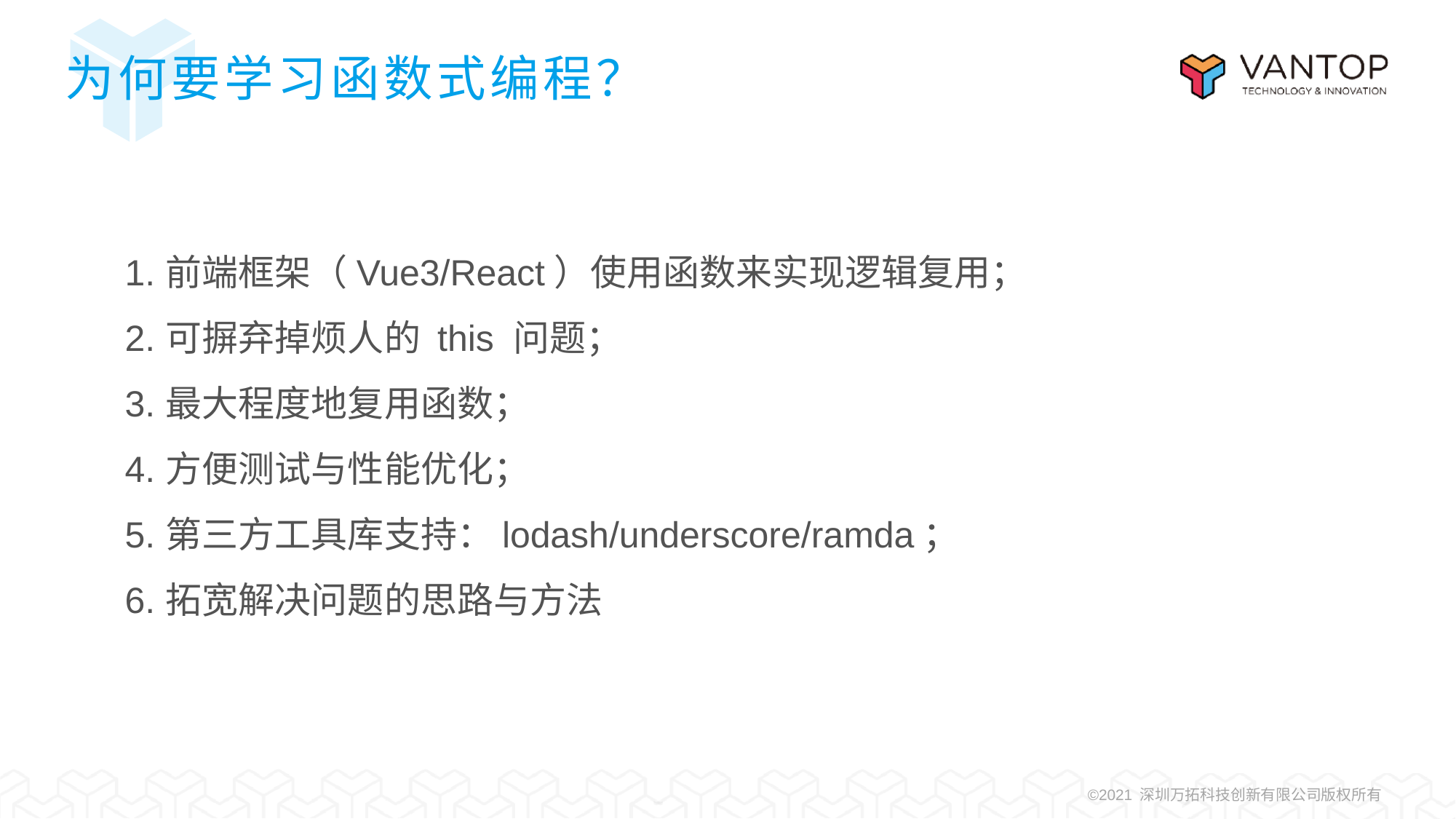

# 为何要学习函数式编程？
前端框架（Vue3/React）使用函数来实现逻辑复用；
可摒弃掉烦人的 this 问题；
最大程度地复用函数；
方便测试与性能优化；
第三方工具库支持：lodash/underscore/ramda；
拓宽解决问题的思路与方法